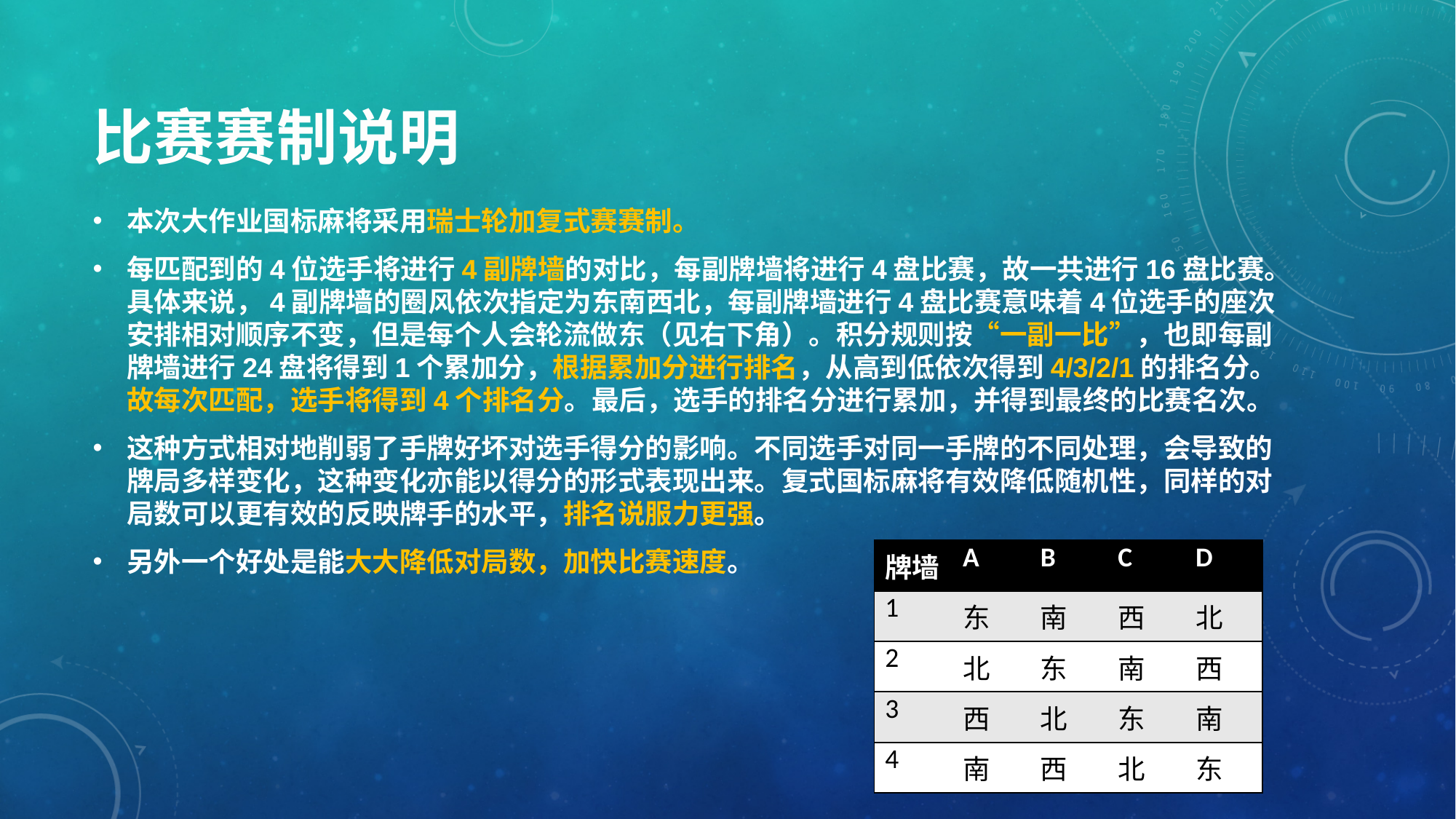

# 比赛赛制说明
本次大作业国标麻将采用瑞士轮加复式赛赛制。
每匹配到的4位选手将进行4副牌墙的对比，每副牌墙将进行4盘比赛，故一共进行16盘比赛。具体来说，4副牌墙的圈风依次指定为东南西北，每副牌墙进行4盘比赛意味着4位选手的座次安排相对顺序不变，但是每个人会轮流做东（见右下角）。积分规则按“一副一比”，也即每副牌墙进行24盘将得到1个累加分，根据累加分进行排名，从高到低依次得到4/3/2/1的排名分。故每次匹配，选手将得到4个排名分。最后，选手的排名分进行累加，并得到最终的比赛名次。
这种方式相对地削弱了手牌好坏对选手得分的影响。不同选手对同一手牌的不同处理，会导致的牌局多样变化，这种变化亦能以得分的形式表现出来。复式国标麻将有效降低随机性，同样的对局数可以更有效的反映牌手的水平，排名说服力更强。
另外一个好处是能大大降低对局数，加快比赛速度。
| 牌墙 | A | B | C | D |
| --- | --- | --- | --- | --- |
| 1 | 东 | 南 | 西 | 北 |
| 2 | 北 | 东 | 南 | 西 |
| 3 | 西 | 北 | 东 | 南 |
| 4 | 南 | 西 | 北 | 东 |